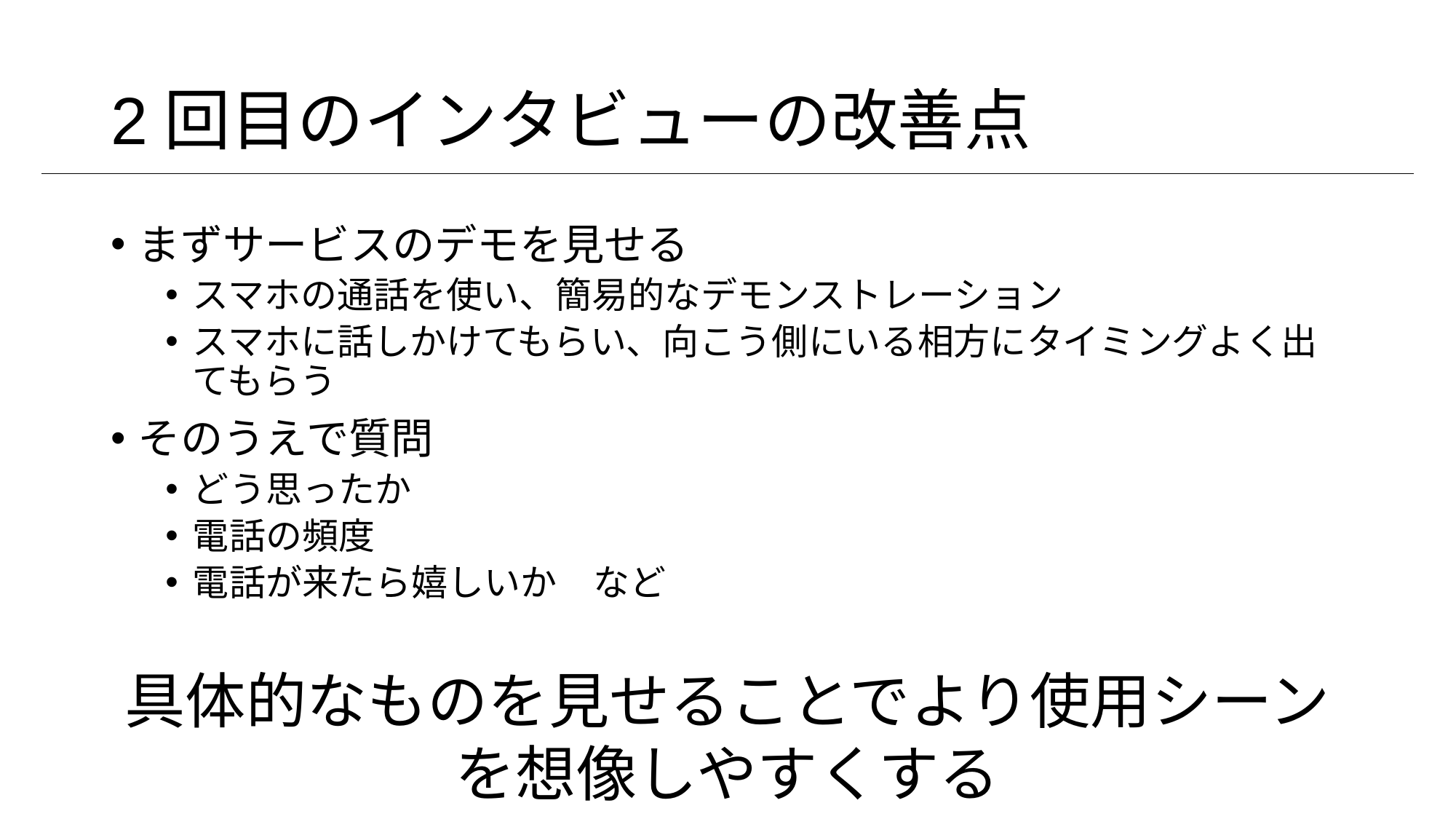

# 2回目のインタビューの改善点
まずサービスのデモを見せる
スマホの通話を使い、簡易的なデモンストレーション
スマホに話しかけてもらい、向こう側にいる相方にタイミングよく出てもらう
そのうえで質問
どう思ったか
電話の頻度
電話が来たら嬉しいか　など

具体的なものを見せることでより使用シーンを想像しやすくする